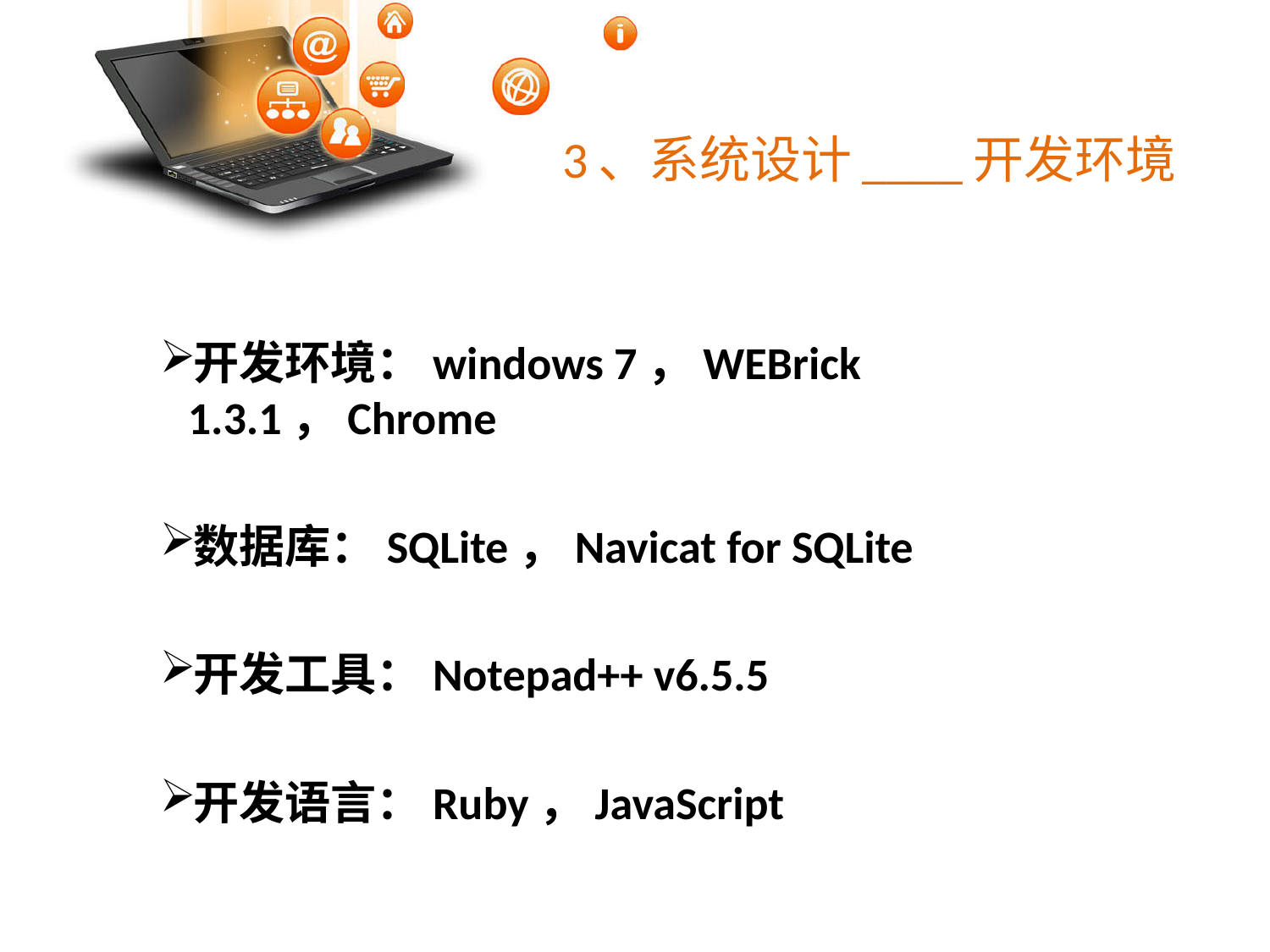

# 3、系统设计____开发环境
开发环境：windows 7，WEBrick 1.3.1，Chrome

数据库：SQLite，Navicat for SQLite

开发工具：Notepad++ v6.5.5

开发语言：Ruby，JavaScript